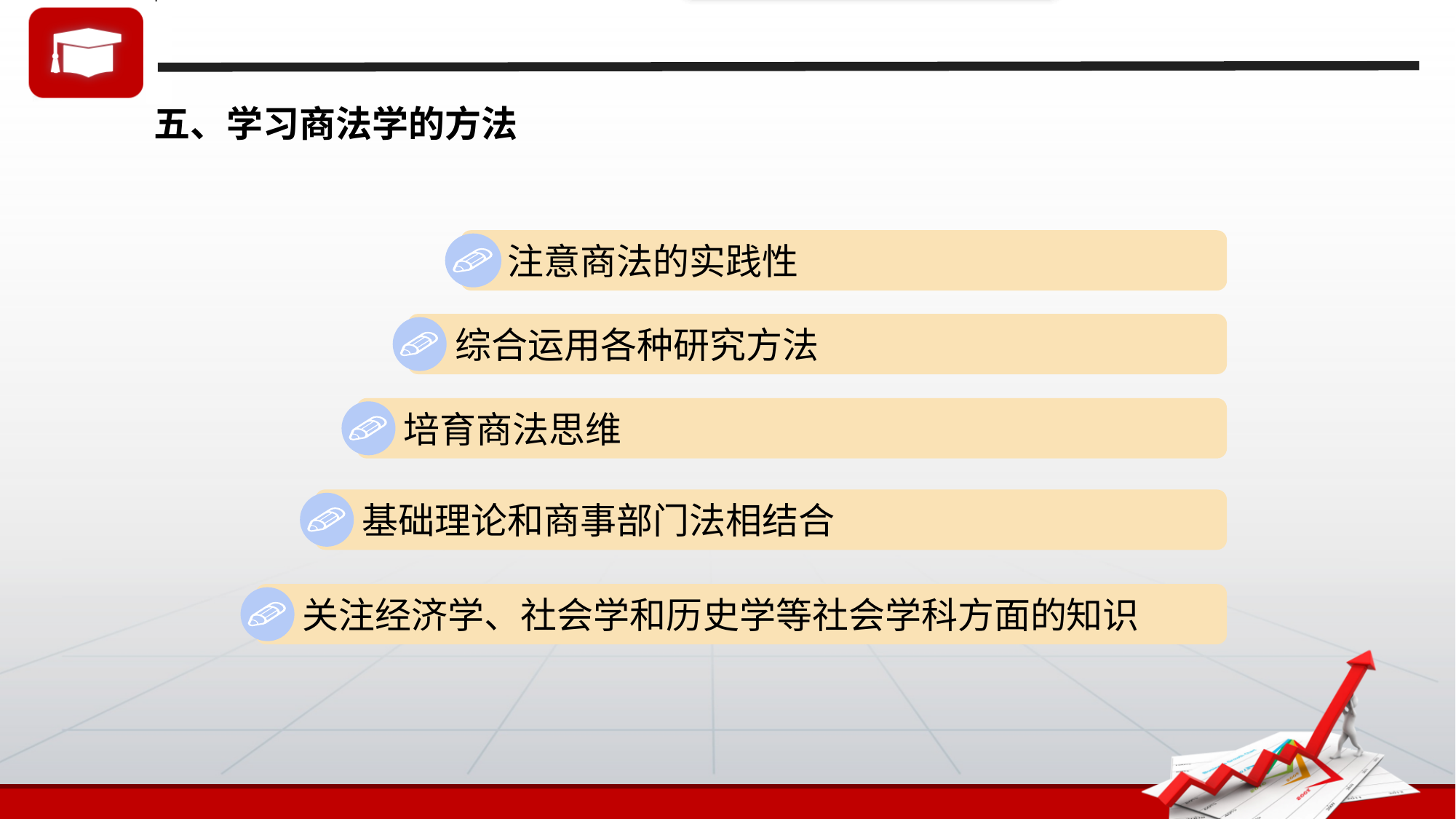

# 五、学习商法学的方法
   注意商法的实践性

   综合运用各种研究方法

   培育商法思维

   基础理论和商事部门法相结合

   关注经济学、社会学和历史学等社会学科方面的知识